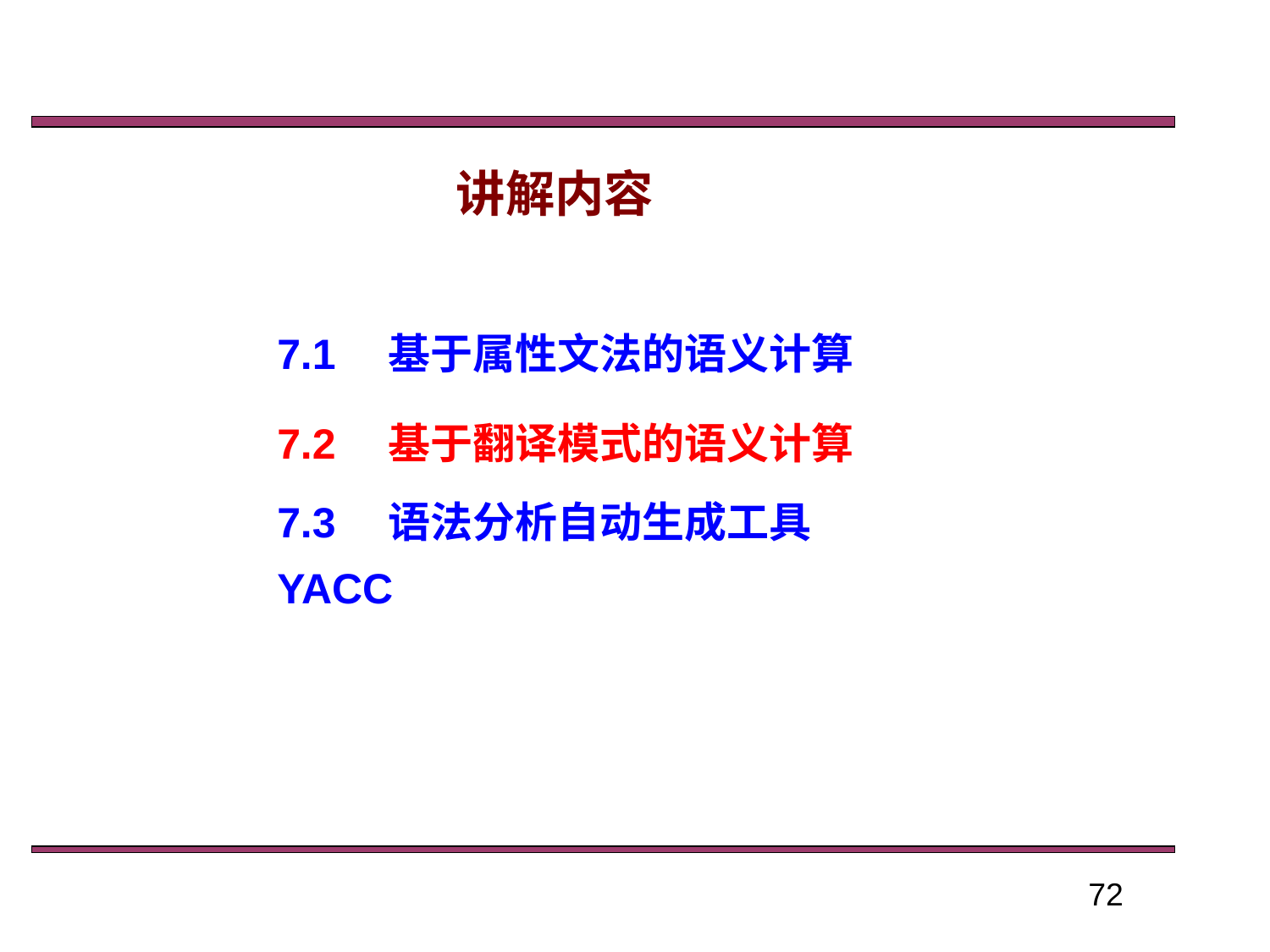

讲解内容
7.1　基于属性文法的语义计算
7.2　基于翻译模式的语义计算
7.3　语法分析自动生成工具YACC

72